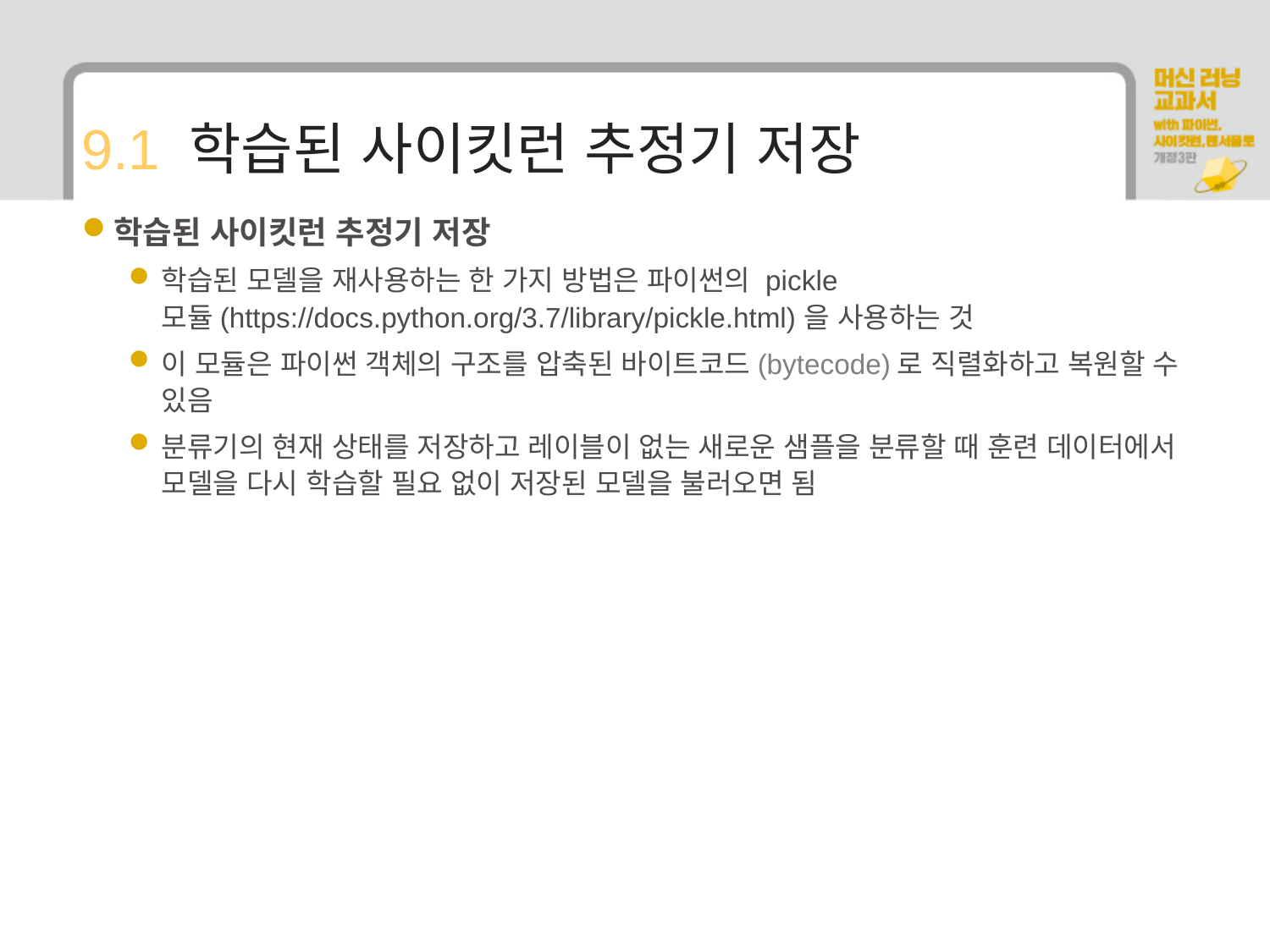

# 9.1 학습된 사이킷런 추정기 저장
학습된 사이킷런 추정기 저장
학습된 모델을 재사용하는 한 가지 방법은 파이썬의 pickle 모듈(https://docs.python.org/3.7/library/pickle.html)을 사용하는 것
이 모듈은 파이썬 객체의 구조를 압축된 바이트코드(bytecode)로 직렬화하고 복원할 수 있음
분류기의 현재 상태를 저장하고 레이블이 없는 새로운 샘플을 분류할 때 훈련 데이터에서 모델을 다시 학습할 필요 없이 저장된 모델을 불러오면 됨